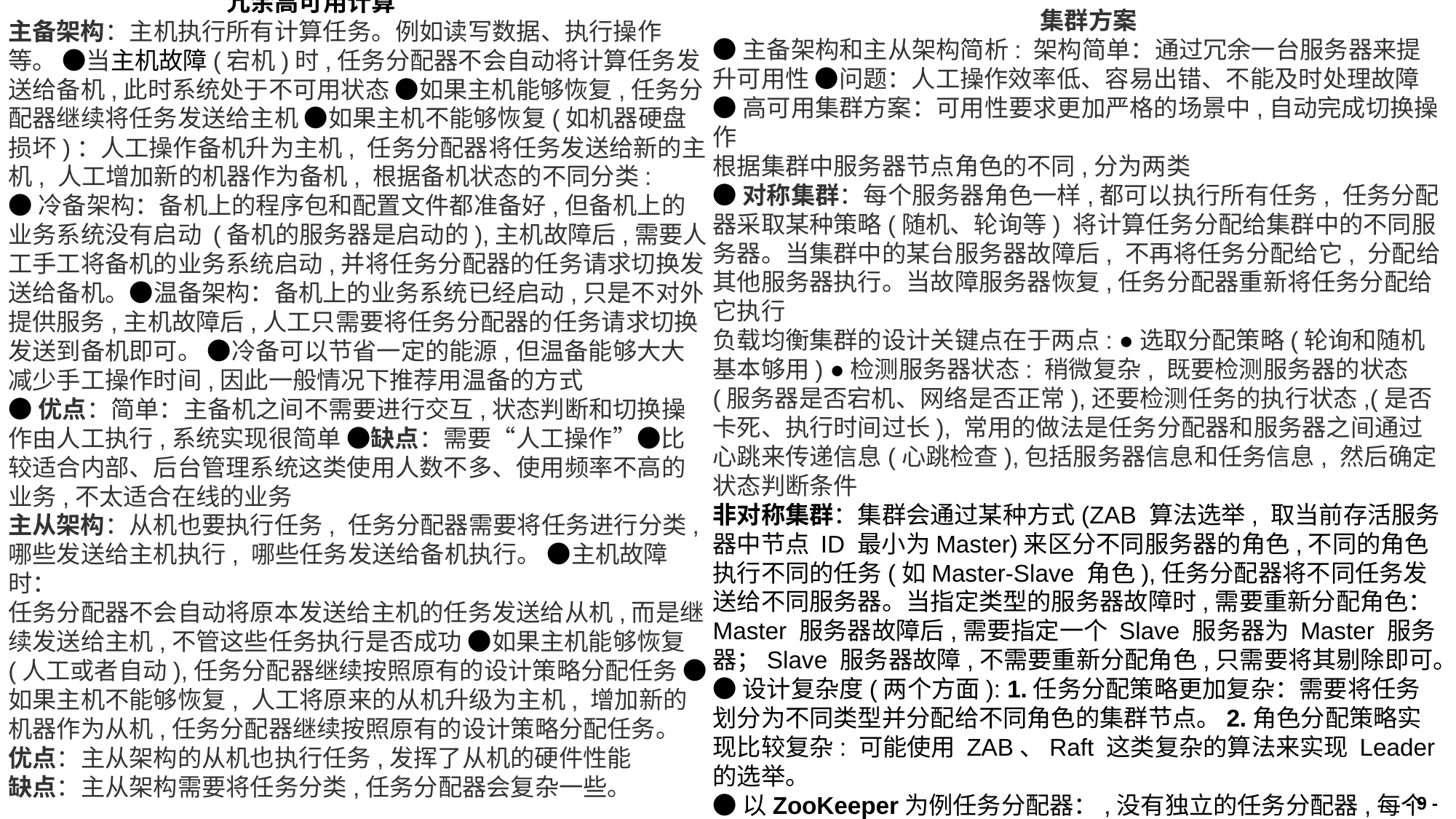

集群方案
●主备架构和主从架构简析: 架构简单：通过冗余一台服务器来提升可用性 ●问题：人工操作效率低、容易出错、不能及时处理故障
●高可用集群方案：可用性要求更加严格的场景中,自动完成切换操作
根据集群中服务器节点角色的不同,分为两类
●对称集群：每个服务器角色一样,都可以执行所有任务, 任务分配器采取某种策略(随机、轮询等) 将计算任务分配给集群中的不同服务器。当集群中的某台服务器故障后, 不再将任务分配给它, 分配给其他服务器执行。当故障服务器恢复,任务分配器重新将任务分配给它执行
负载均衡集群的设计关键点在于两点: ●选取分配策略(轮询和随机基本够用) ●检测服务器状态: 稍微复杂, 既要检测服务器的状态(服务器是否宕机、网络是否正常),还要检测任务的执行状态,(是否卡死、执行时间过长), 常用的做法是任务分配器和服务器之间通过心跳来传递信息(心跳检查),包括服务器信息和任务信息, 然后确定状态判断条件
非对称集群：集群会通过某种方式(ZAB 算法选举, 取当前存活服务器中节点 ID 最小为Master)来区分不同服务器的角色,不同的角色执行不同的任务(如Master-Slave 角色),任务分配器将不同任务发送给不同服务器。当指定类型的服务器故障时,需要重新分配角色：Master 服务器故障后,需要指定一个 Slave 服务器为 Master 服务器；Slave 服务器故障,不需要重新分配角色,只需要将其剔除即可。
●设计复杂度(两个方面): 1.任务分配策略更加复杂：需要将任务划分为不同类型并分配给不同角色的集群节点。2.角色分配策略实现比较复杂: 可能使用 ZAB、Raft 这类复杂的算法来实现 Leader 的选举。
●以ZooKeeper为例任务分配器：,没有独立的任务分配器,每个服务器都是任务分配器,Follower 收到请求后判断:如果是写请求就转发给 Leader,如果是读请求就自己处理。●角色指定: 通过 ZAB 算法来选举 Leader, 当Leader 故障后,所有Follower 节点会暂停读写操作,开始进行选举,直到新的 Leader 选举出来后才继续对 Client 提供服务

		冗余高可用计算
主备架构：主机执行所有计算任务。例如读写数据、执行操作等。 ●当主机故障(宕机)时,任务分配器不会自动将计算任务发送给备机,此时系统处于不可用状态 ●如果主机能够恢复,任务分配器继续将任务发送给主机 ●如果主机不能够恢复(如机器硬盘损坏)：人工操作备机升为主机, 任务分配器将任务发送给新的主机, 人工增加新的机器作为备机, 根据备机状态的不同分类:
●冷备架构：备机上的程序包和配置文件都准备好,但备机上的业务系统没有启动 (备机的服务器是启动的),主机故障后,需要人工手工将备机的业务系统启动,并将任务分配器的任务请求切换发送给备机。●温备架构：备机上的业务系统已经启动,只是不对外提供服务,主机故障后,人工只需要将任务分配器的任务请求切换发送到备机即可。 ●冷备可以节省一定的能源,但温备能够大大减少手工操作时间,因此一般情况下推荐用温备的方式
●优点：简单：主备机之间不需要进行交互,状态判断和切换操作由人工执行,系统实现很简单 ●缺点：需要“人工操作”●比较适合内部、后台管理系统这类使用人数不多、使用频率不高的业务,不太适合在线的业务
主从架构：从机也要执行任务, 任务分配器需要将任务进行分类, 哪些发送给主机执行, 哪些任务发送给备机执行。 ●主机故障时：
任务分配器不会自动将原本发送给主机的任务发送给从机,而是继续发送给主机,不管这些任务执行是否成功 ●如果主机能够恢复(人工或者自动),任务分配器继续按照原有的设计策略分配任务 ●如果主机不能够恢复, 人工将原来的从机升级为主机, 增加新的机器作为从机,任务分配器继续按照原有的设计策略分配任务。
优点：主从架构的从机也执行任务,发挥了从机的硬件性能
缺点：主从架构需要将任务分类,任务分配器会复杂一些。